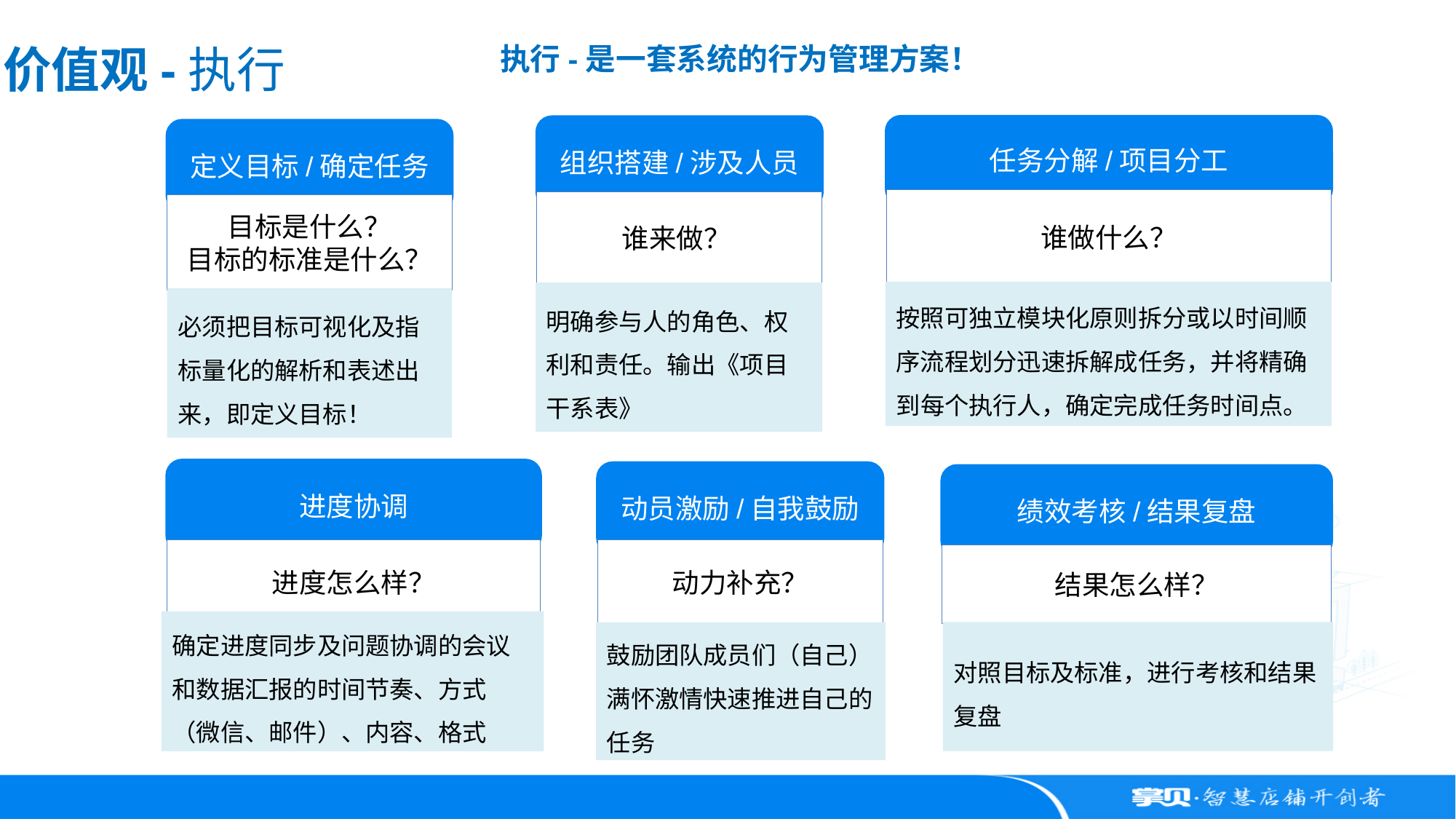

价值观-执行
执行-是一套系统的行为管理方案！
任务分解/项目分工
组织搭建/涉及人员
定义目标/确定任务
谁做什么？
谁来做？
目标是什么？
目标的标准是什么？
按照可独立模块化原则拆分或以时间顺序流程划分迅速拆解成任务，并将精确到每个执行人，确定完成任务时间点。
明确参与人的角色、权利和责任。输出《项目干系表》
必须把目标可视化及指标量化的解析和表述出来，即定义目标！
进度协调
动员激励/自我鼓励
绩效考核/结果复盘
进度怎么样？
动力补充？
结果怎么样？
确定进度同步及问题协调的会议和数据汇报的时间节奏、方式（微信、邮件）、内容、格式
对照目标及标准，进行考核和结果复盘
鼓励团队成员们（自己）满怀激情快速推进自己的任务